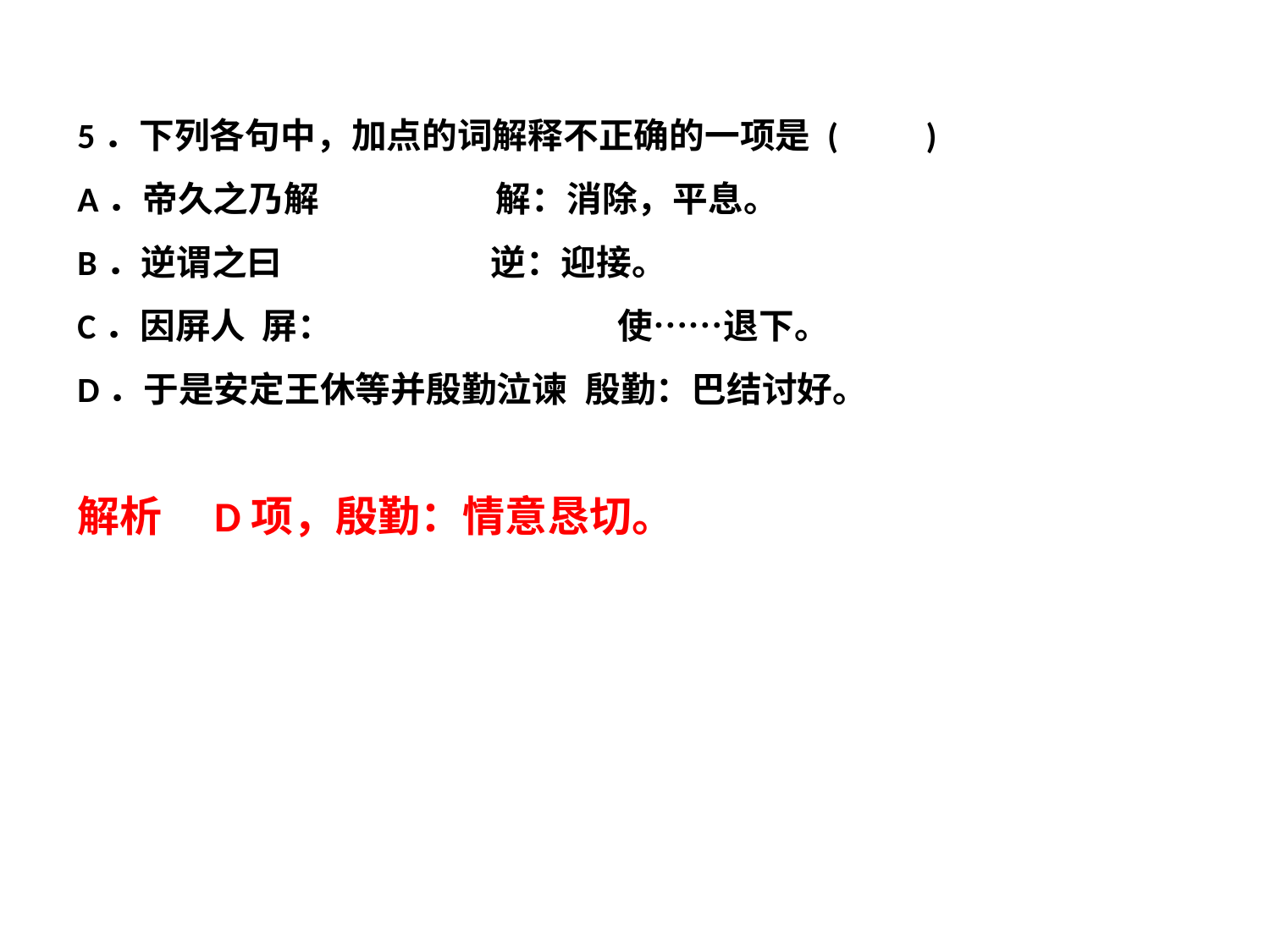

5．下列各句中，加点的词解释不正确的一项是 (　　)
A．帝久之乃解　　　　　解：消除，平息。
B．逆谓之曰  		    逆：迎接。
C．因屏人  屏：		    使……退下。
D．于是安定王休等并殷勤泣谏  	殷勤：巴结讨好。

解析　D项，殷勤：情意恳切。